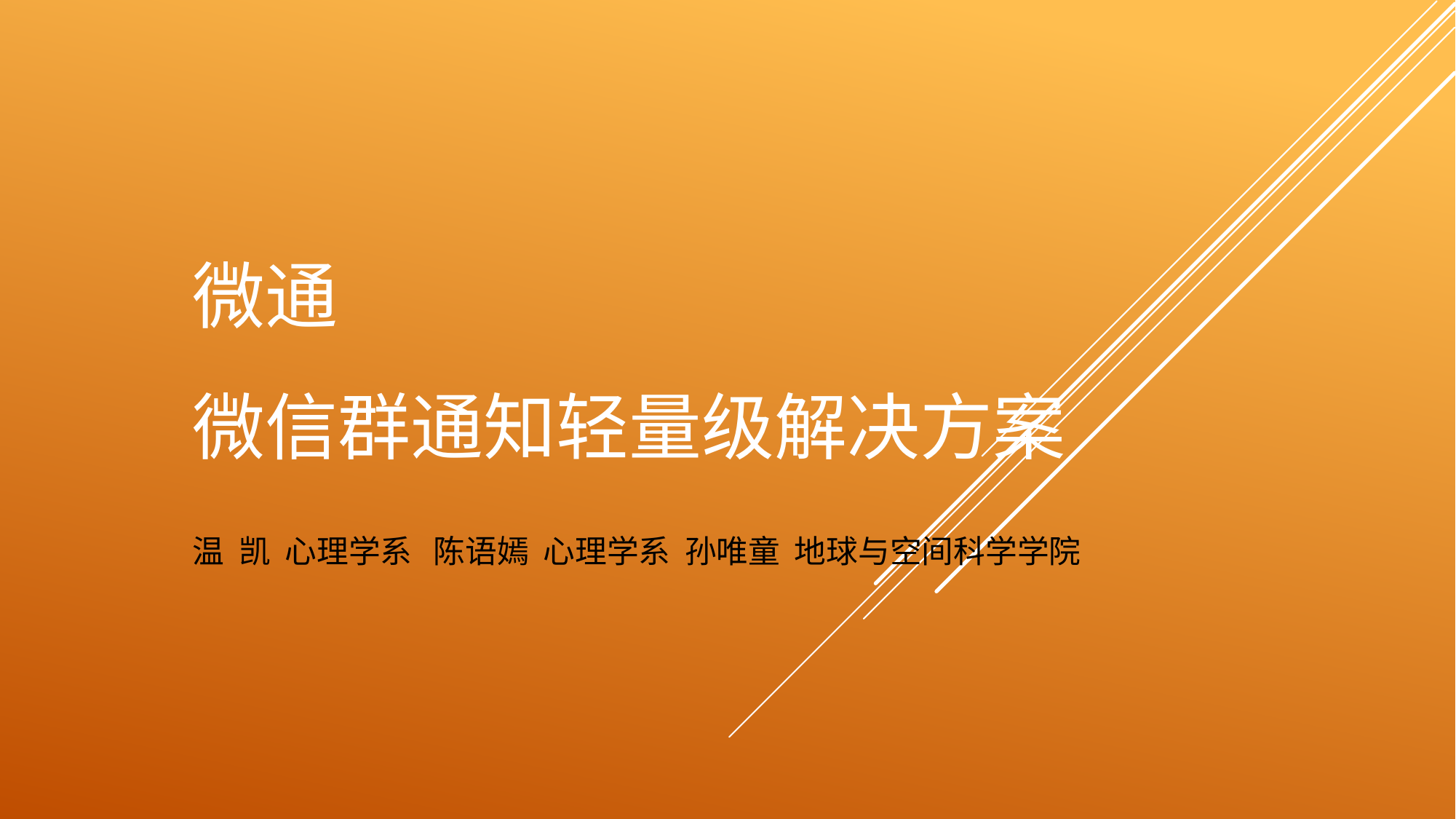

# 微通 微信群通知轻量级解决方案
温  凯  心理学系   陈语嫣  心理学系  孙唯童  地球与空间科学学院